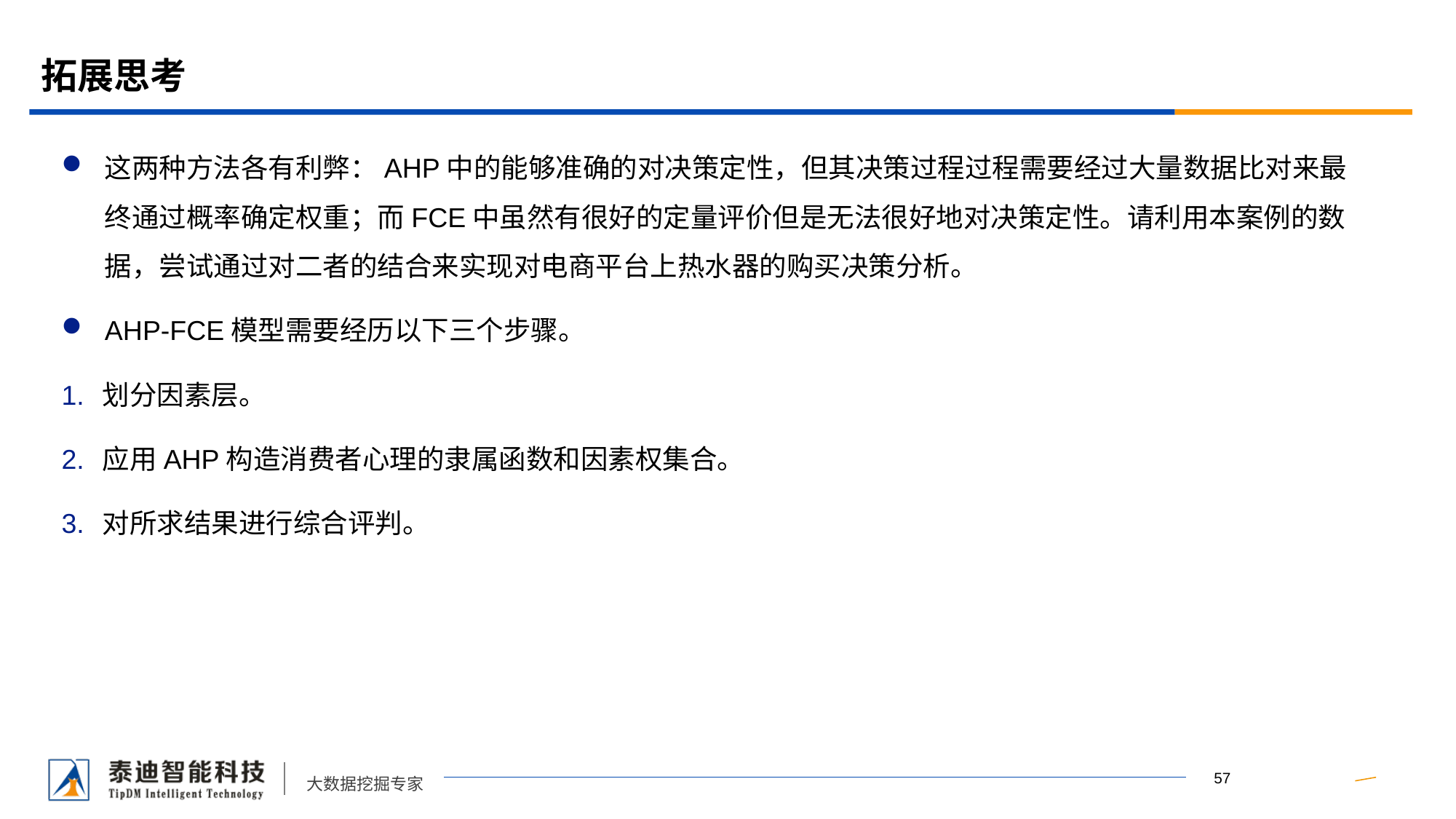

# 拓展思考
这两种方法各有利弊：AHP中的能够准确的对决策定性，但其决策过程过程需要经过大量数据比对来最终通过概率确定权重；而FCE中虽然有很好的定量评价但是无法很好地对决策定性。请利用本案例的数据，尝试通过对二者的结合来实现对电商平台上热水器的购买决策分析。
AHP-FCE模型需要经历以下三个步骤。
划分因素层。
应用AHP构造消费者心理的隶属函数和因素权集合。
对所求结果进行综合评判。